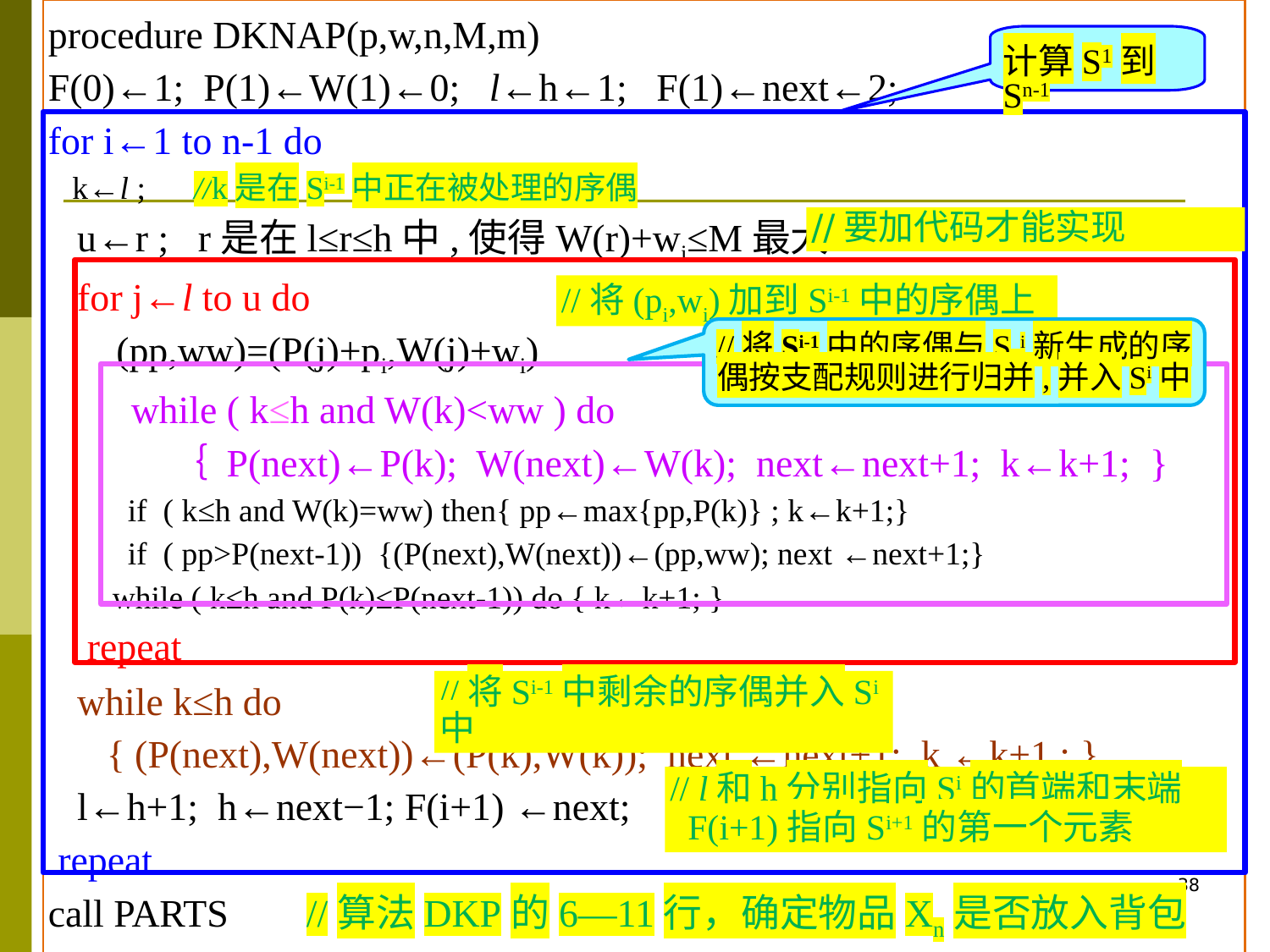

procedure DKNAP(p,w,n,M,m)
F(0)←1;  P(1)←W(1)←0;   l←h←1;   F(1)←next←2;
for i←1 to n-1 do
   k←l ;      //k是在Si-1中正在被处理的序偶
   u←r ;   r是在l≤r≤h中,使得W(r)+wi≤M最大
   for j←l to u do
       (pp,ww)=(P(j)+pi,W(j)+wi)
	  while ( k≤h and W(k)<ww ) do
	    ｛ P(next)←P(k);  W(next)←W(k);  next←next+1;  k←k+1;  }
	  if  ( k≤h and W(k)=ww) then{ pp←max{pp,P(k)} ; k←k+1;}
	  if  ( pp>P(next-1))  {(P(next),W(next))←(pp,ww); next ←next+1;}
        while ( k≤h and P(k)≤P(next-1)) do { k←k+1; }
    repeat
   while k≤h do
      { (P(next),W(next))←(P(k),W(k));  next ←next+1;  k ←k+1 ; }
   l←h+1;  h←next−1; F(i+1) ←next;
 repeat
call PARTS        //算法DKP的6—11行，确定物品Xn是否放入背包
end DKNAP

计算S1到Sn-1

//要加代码才能实现

//将(pi,wi)加到Si-1中的序偶上
//将Si-1中的序偶与S1i新生成的序偶按支配规则进行归并,并入Si中

//将Si-1中剩余的序偶并入Si中
// l和h分别指向Si的首端和末端
  F(i+1)指向Si+1的第一个元素
38